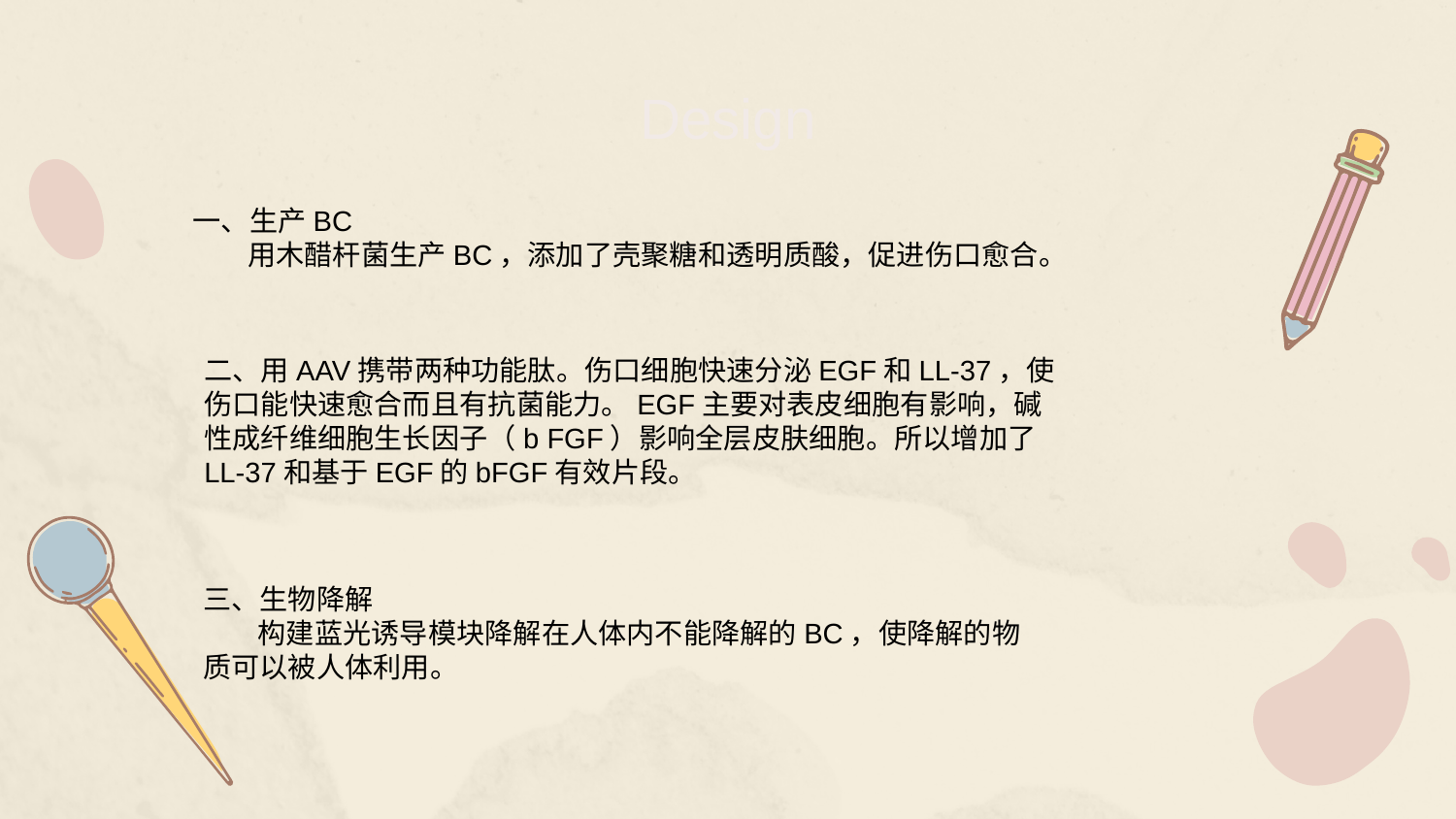

Design
一、生产BC
      用木醋杆菌生产BC，添加了壳聚糖和透明质酸，促进伤口愈合。

二、用AAV携带两种功能肽。伤口细胞快速分泌EGF和LL-37，使伤口能快速愈合而且有抗菌能力。EGF主要对表皮细胞有影响，碱性成纤维细胞生长因子（b FGF）影响全层皮肤细胞。所以增加了LL-37和基于EGF的bFGF有效片段。

三、生物降解
      构建蓝光诱导模块降解在人体内不能降解的BC，使降解的物质可以被人体利用。
https://www.sciencedirect.com/science/article/pii/S0005273615003685
https://www.sciencedirect.com/science/article/pii/S0928493120305221